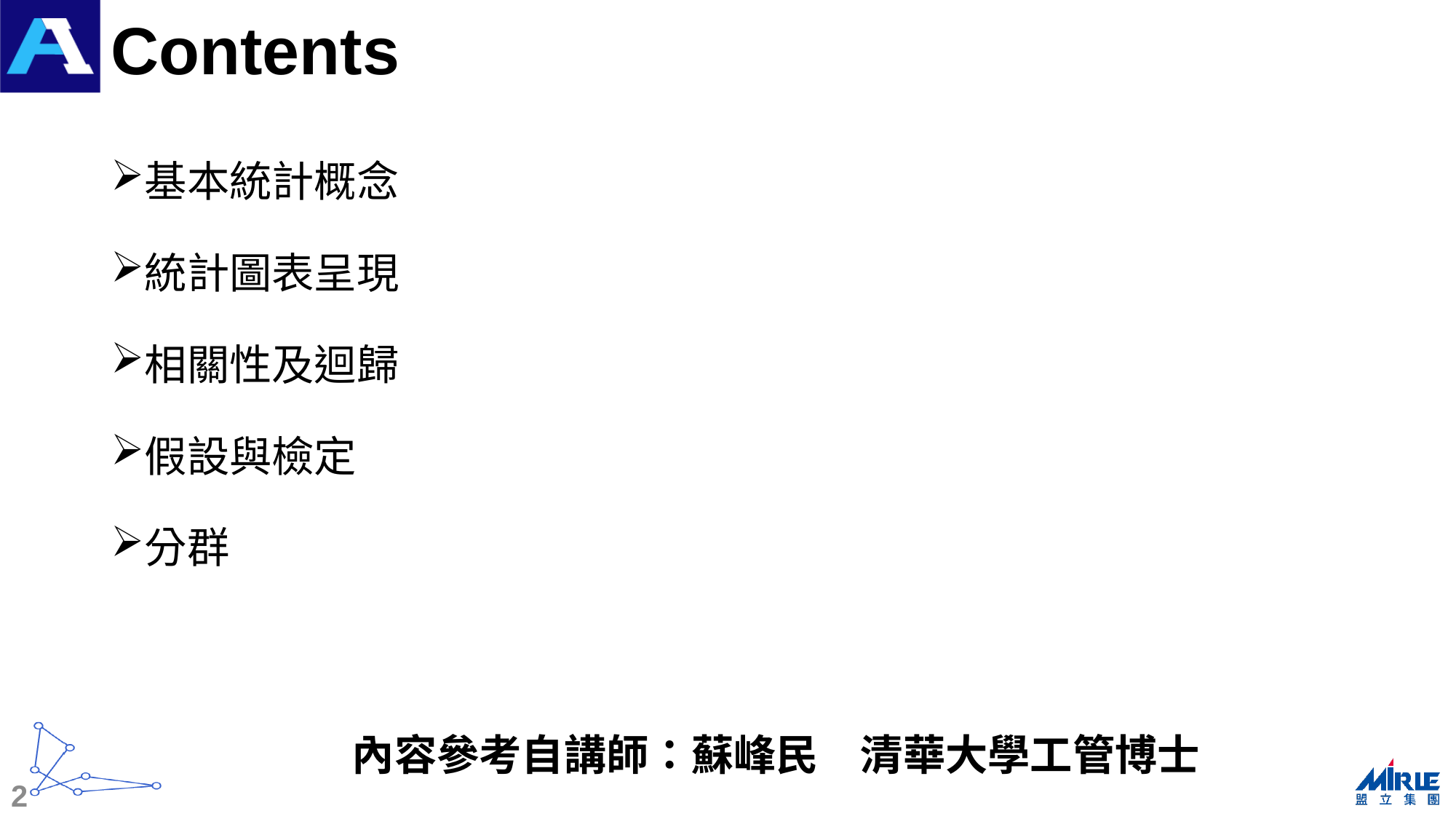

# Contents
基本統計概念
統計圖表呈現
相關性及迴歸
假設與檢定
分群
內容參考自講師：蘇峰民　清華大學工管博士
2